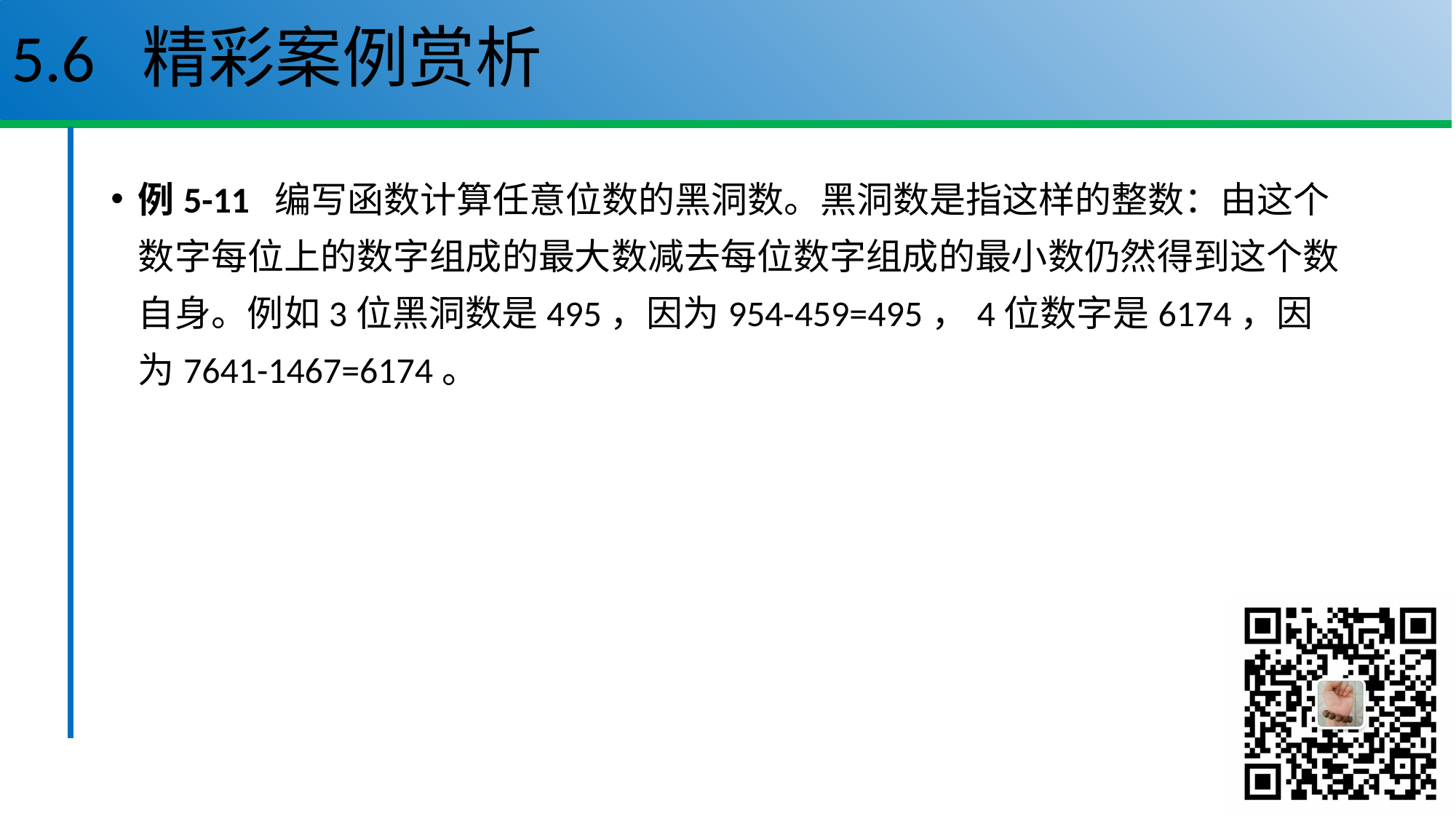

# 5.6  精彩案例赏析
例5-11  编写函数计算任意位数的黑洞数。黑洞数是指这样的整数：由这个数字每位上的数字组成的最大数减去每位数字组成的最小数仍然得到这个数自身。例如3位黑洞数是495，因为954-459=495，4位数字是6174，因为7641-1467=6174。

46